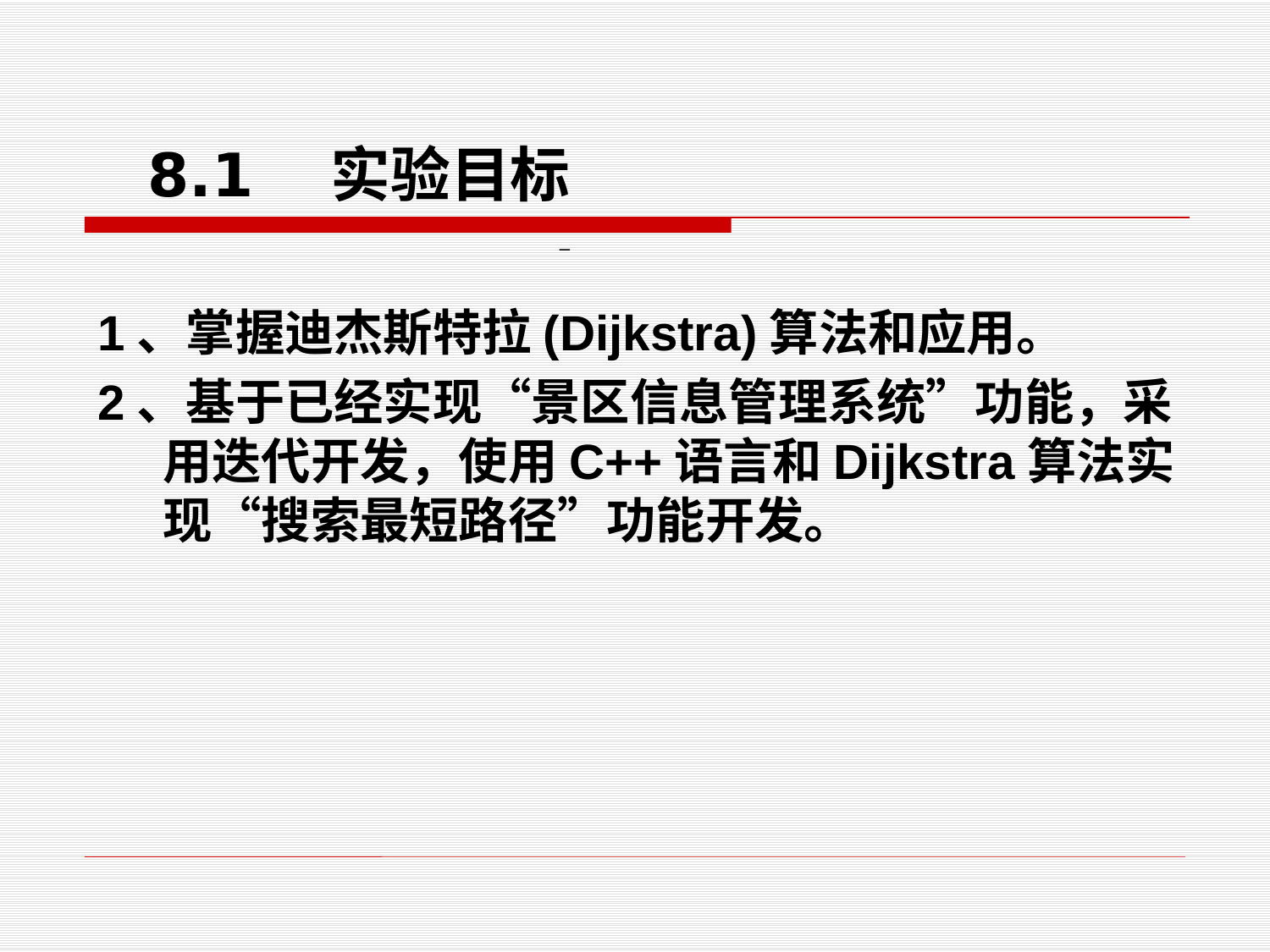

8.1   实验目标
# 1、掌握迪杰斯特拉(Dijkstra)算法和应用。
2、基于已经实现“景区信息管理系统”功能，采用迭代开发，使用C++语言和Dijkstra算法实现“搜索最短路径”功能开发。